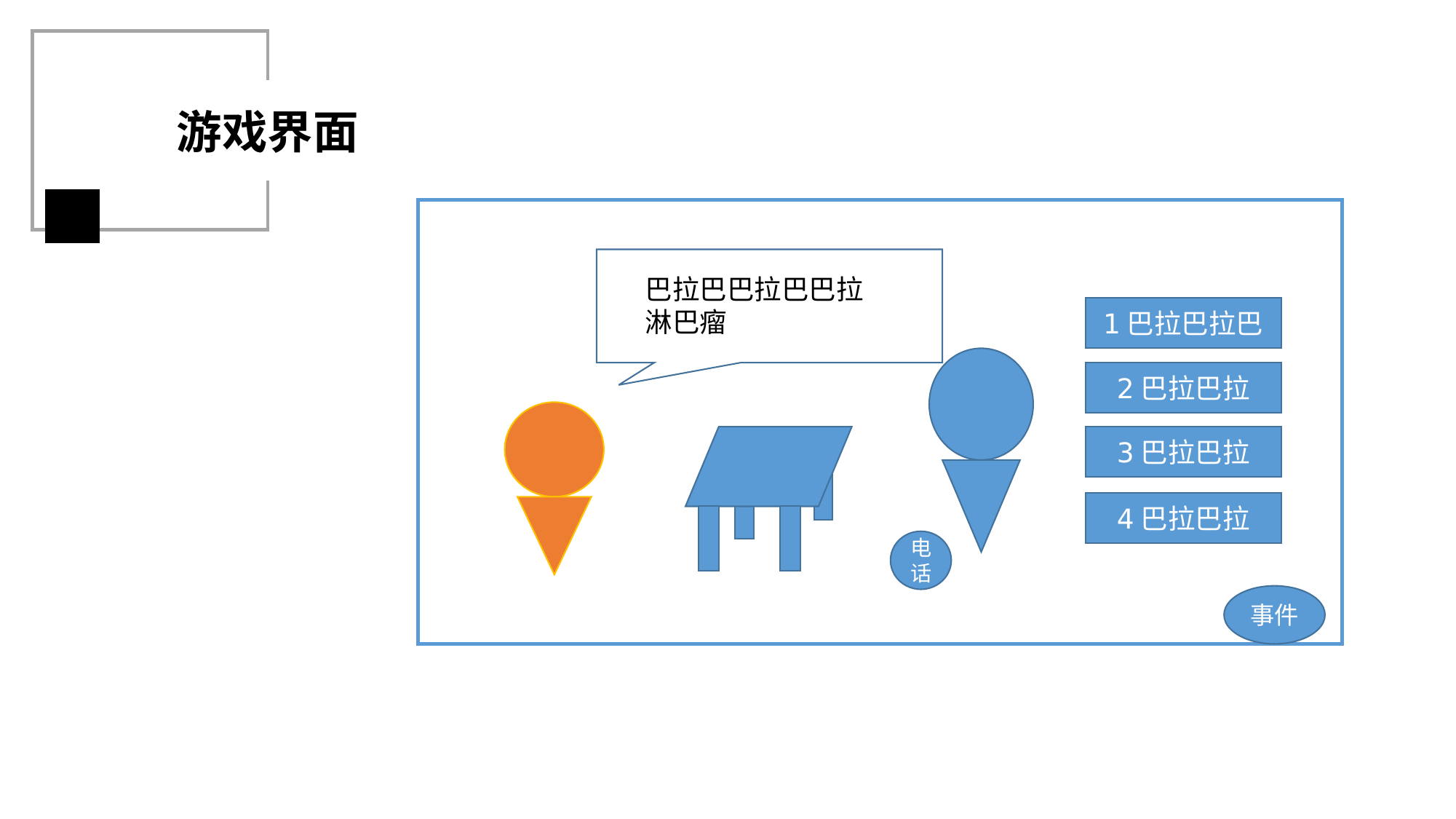

游戏界面

巴拉巴巴拉巴巴拉淋巴瘤
1巴拉巴拉巴

2巴拉巴拉

3巴拉巴拉

4巴拉巴拉

电话
事件